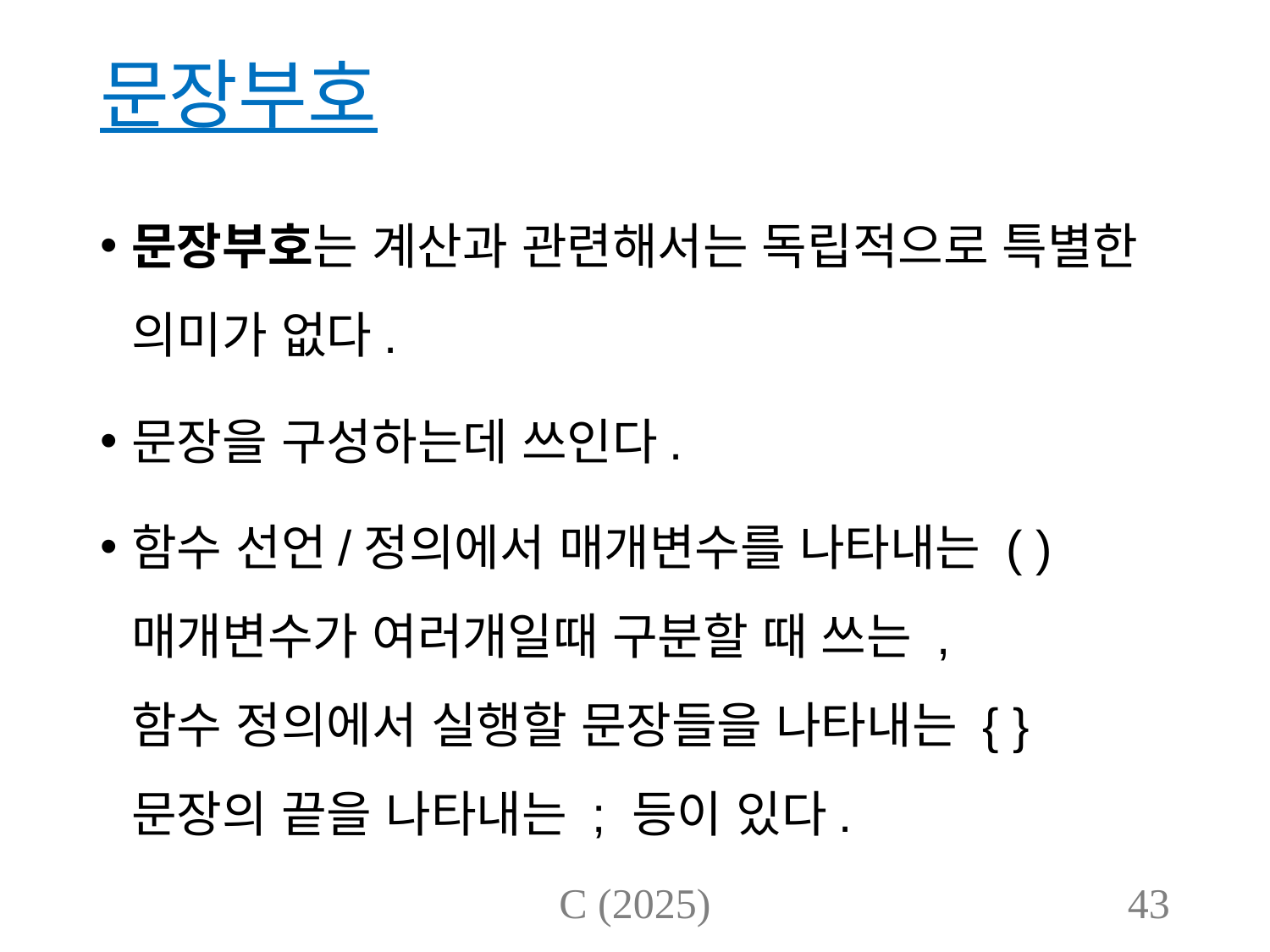

# 문장부호
문장부호는 계산과 관련해서는 독립적으로 특별한 의미가 없다.
문장을 구성하는데 쓰인다.
함수 선언/정의에서 매개변수를 나타내는 ( )
매개변수가 여러개일때 구분할 때 쓰는 ,
함수 정의에서 실행할 문장들을 나타내는 { }
문장의 끝을 나타내는 ; 등이 있다.
C (2025)
43